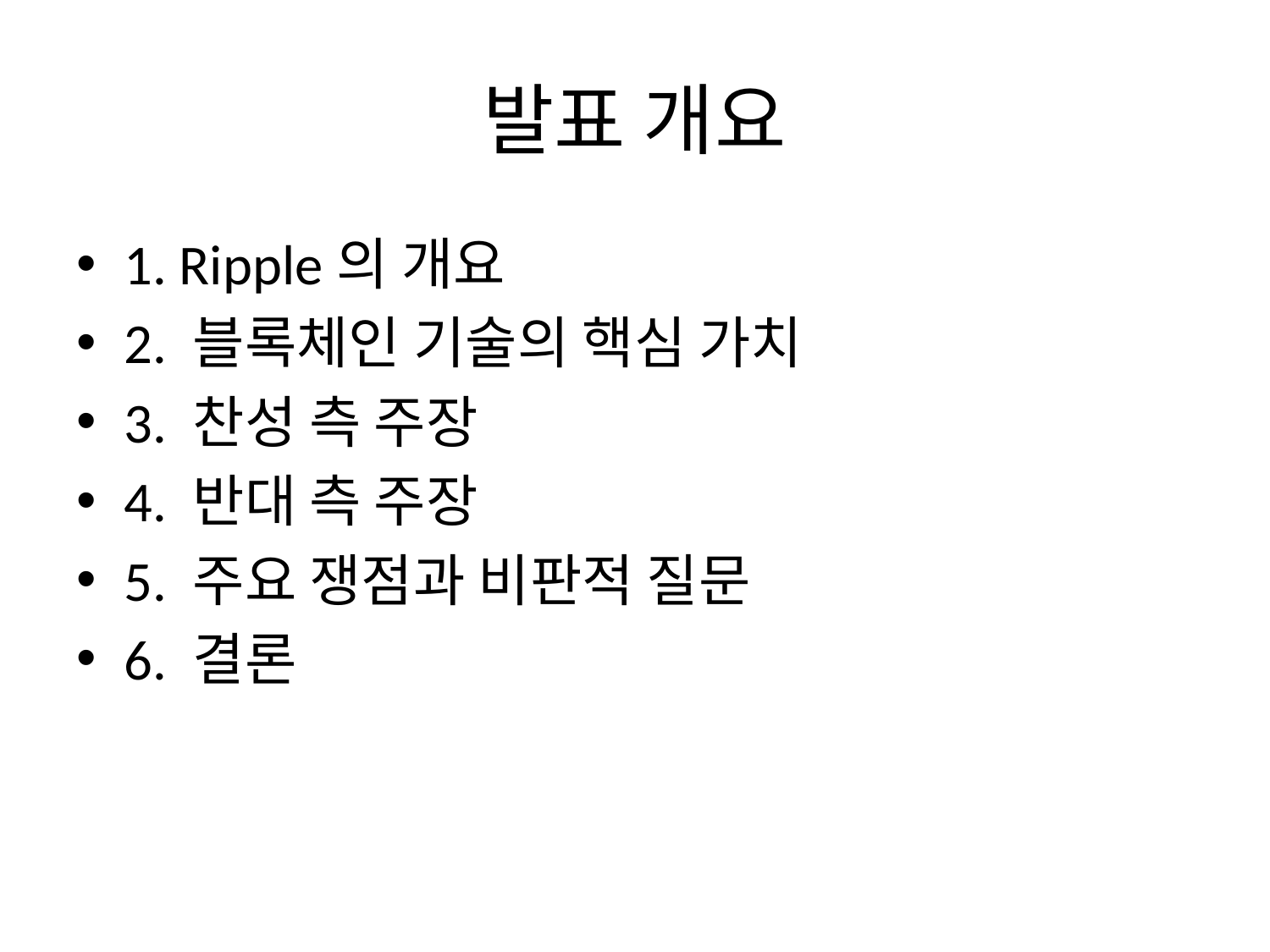

# 발표 개요
1. Ripple의 개요
2. 블록체인 기술의 핵심 가치
3. 찬성 측 주장
4. 반대 측 주장
5. 주요 쟁점과 비판적 질문
6. 결론